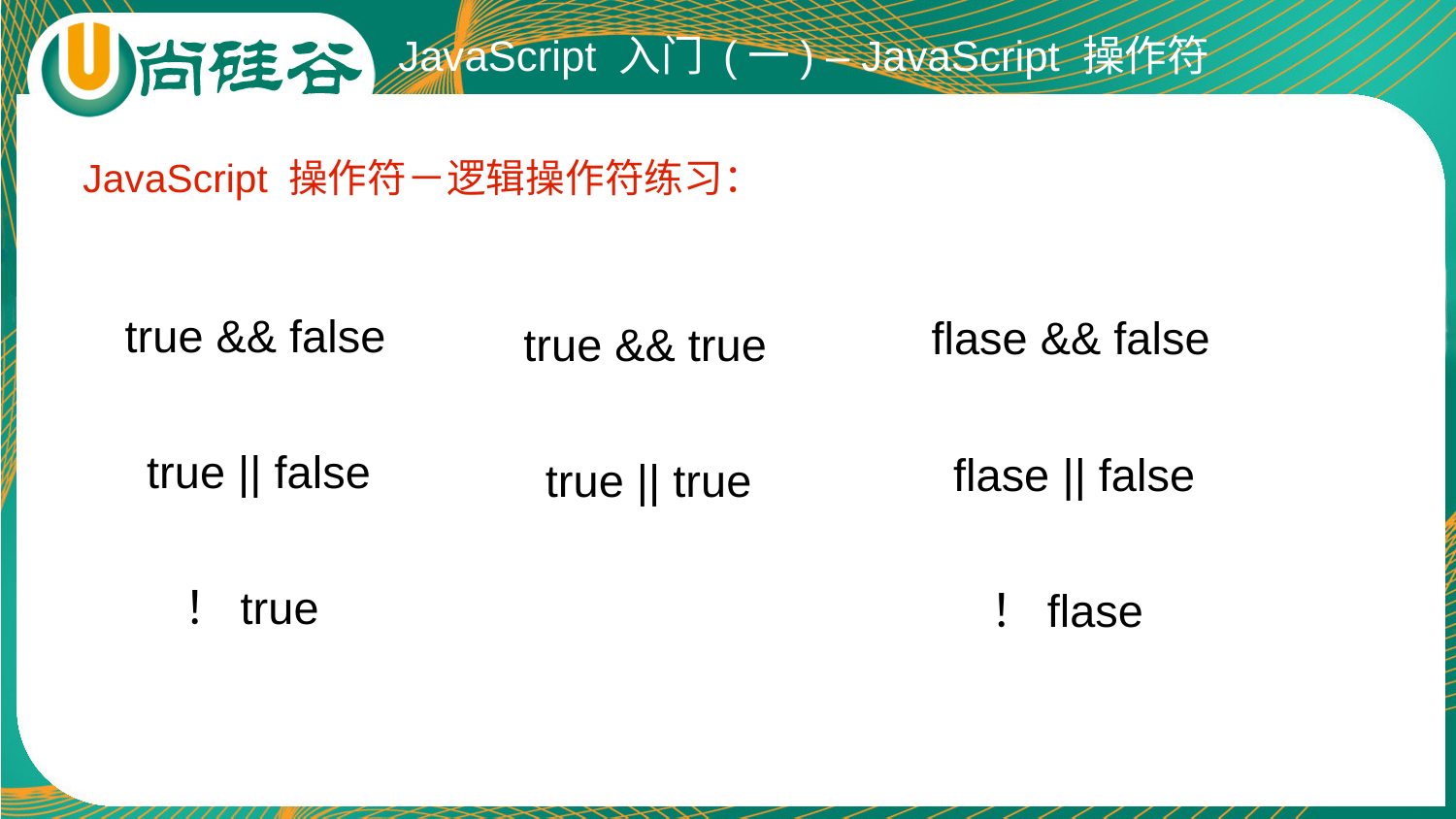

# JavaScript 入门 (一) – JavaScript 操作符
JavaScript 操作符－逻辑操作符练习：
true && false
flase && false
true && true
true || false
flase || false
true || true
！true
！flase